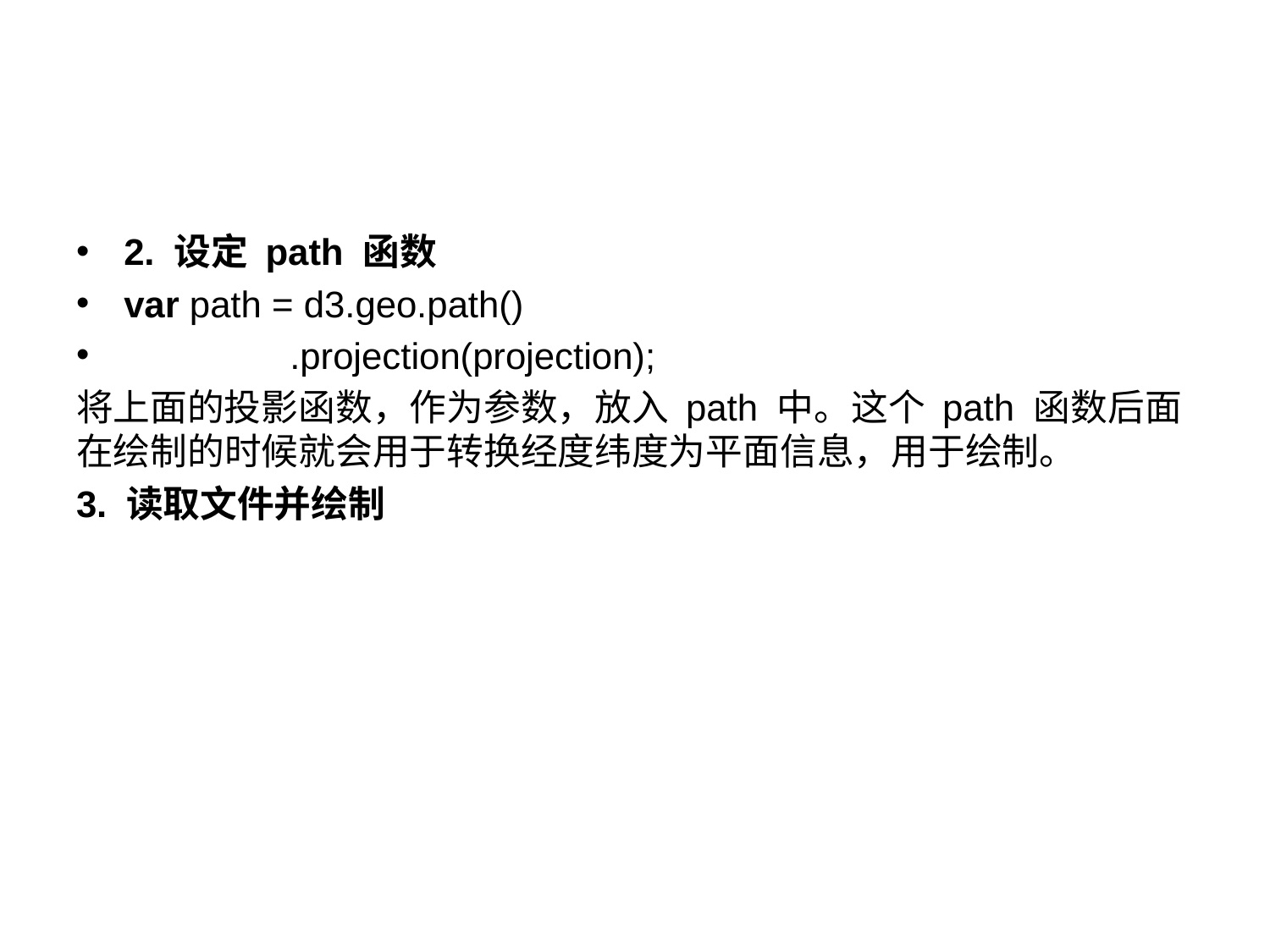

#
2. 设定 path 函数
var path = d3.geo.path()
                .projection(projection);
将上面的投影函数，作为参数，放入 path 中。这个 path 函数后面在绘制的时候就会用于转换经度纬度为平面信息，用于绘制。
3. 读取文件并绘制